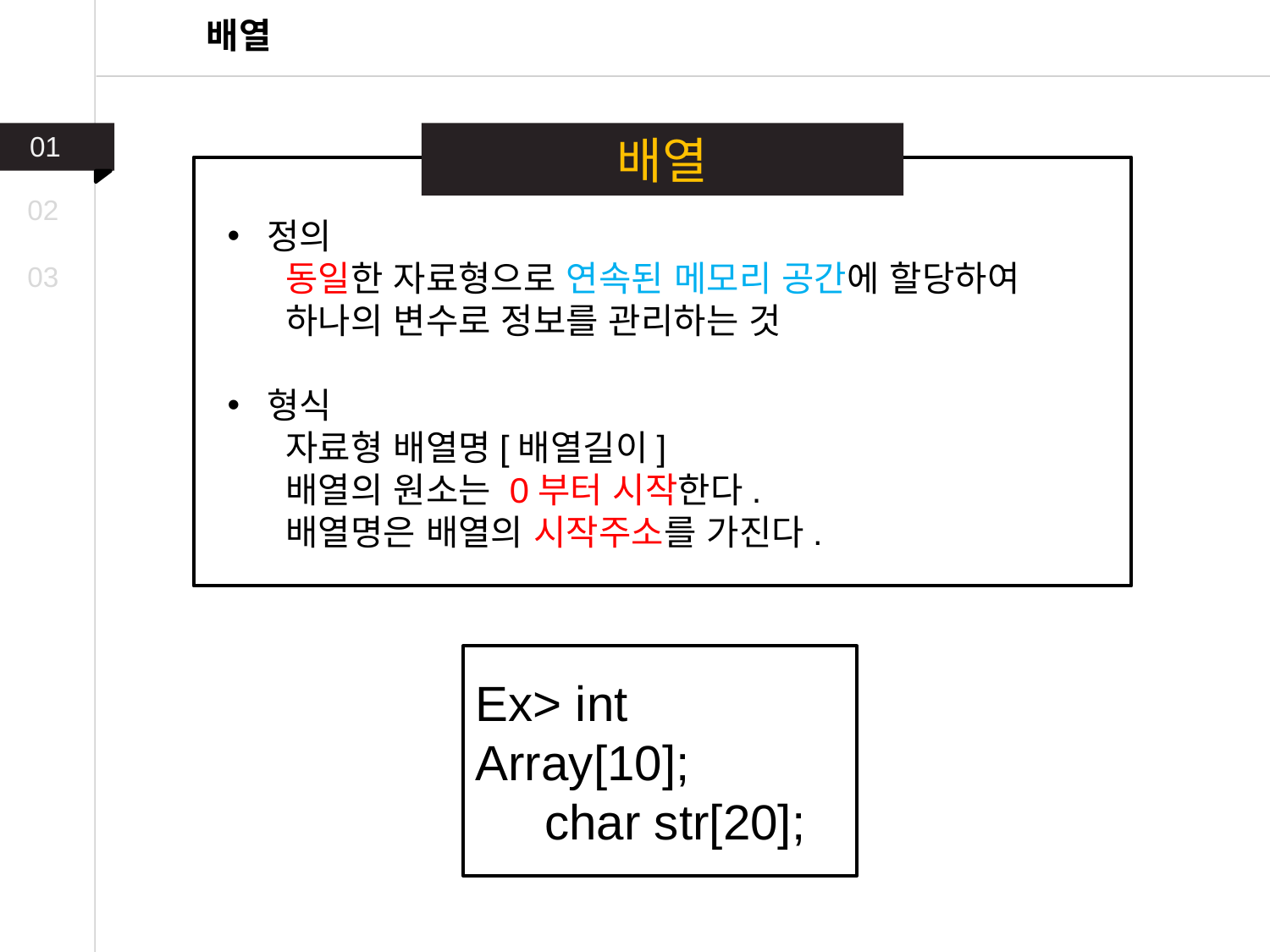

배열
01

배열

02
정의
     동일한 자료형으로 연속된 메모리 공간에 할당하여
     하나의 변수로 정보를 관리하는 것

형식
     자료형 배열명[배열길이]
     배열의 원소는 0부터 시작한다.
     배열명은 배열의 시작주소를 가진다.
03
Ex> int Array[10];
     char str[20];